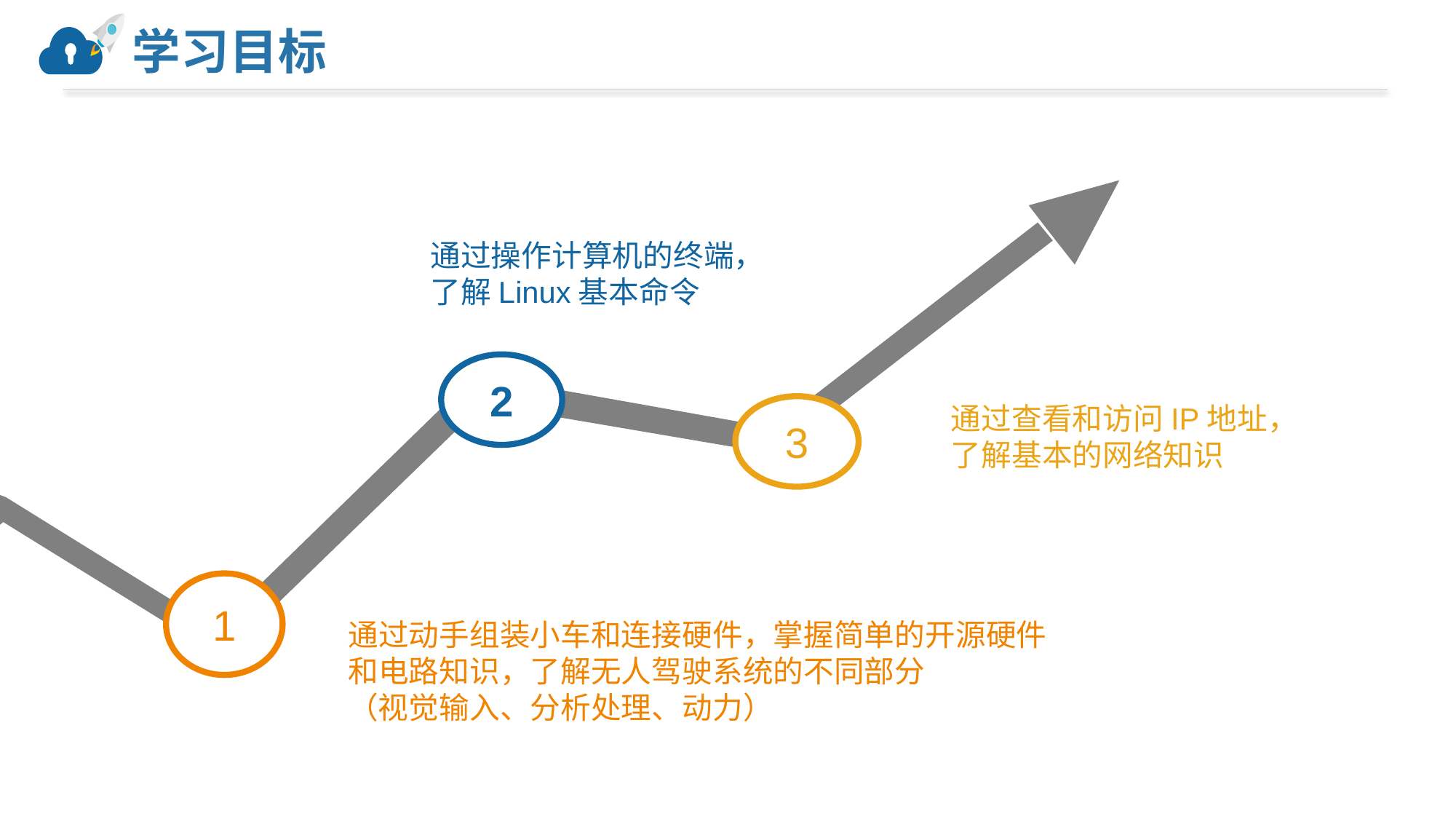

# 学习目标

通过操作计算机的终端，
了解Linux基本命令
2
通过查看和访问IP地址，
了解基本的网络知识
3
1
通过动手组装小车和连接硬件，掌握简单的开源硬件和电路知识，了解无人驾驶系统的不同部分
（视觉输入、分析处理、动力）